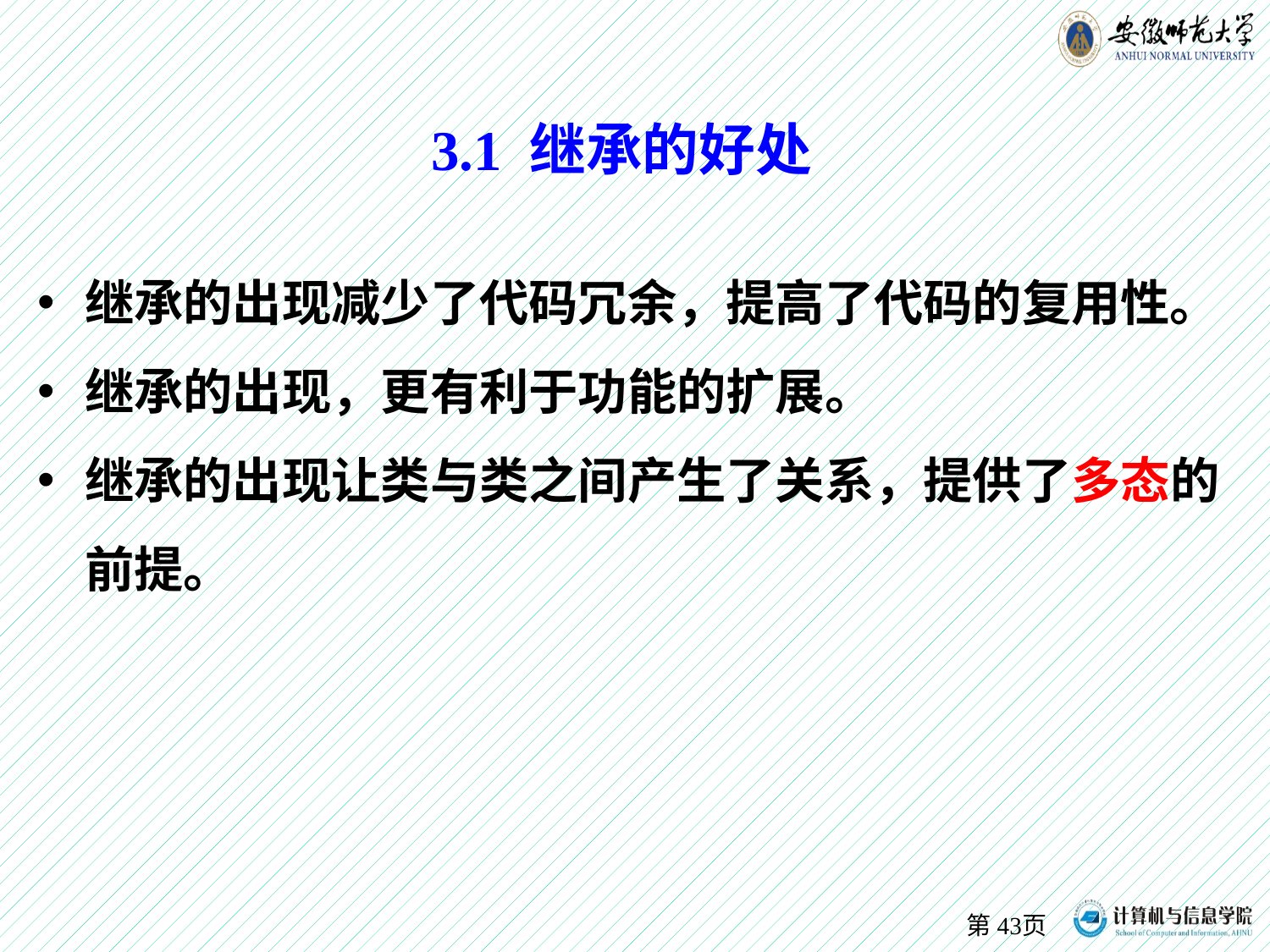

3.1 继承的好处
继承的出现减少了代码冗余，提高了代码的复用性。
继承的出现，更有利于功能的扩展。
继承的出现让类与类之间产生了关系，提供了多态的前提。
第43页